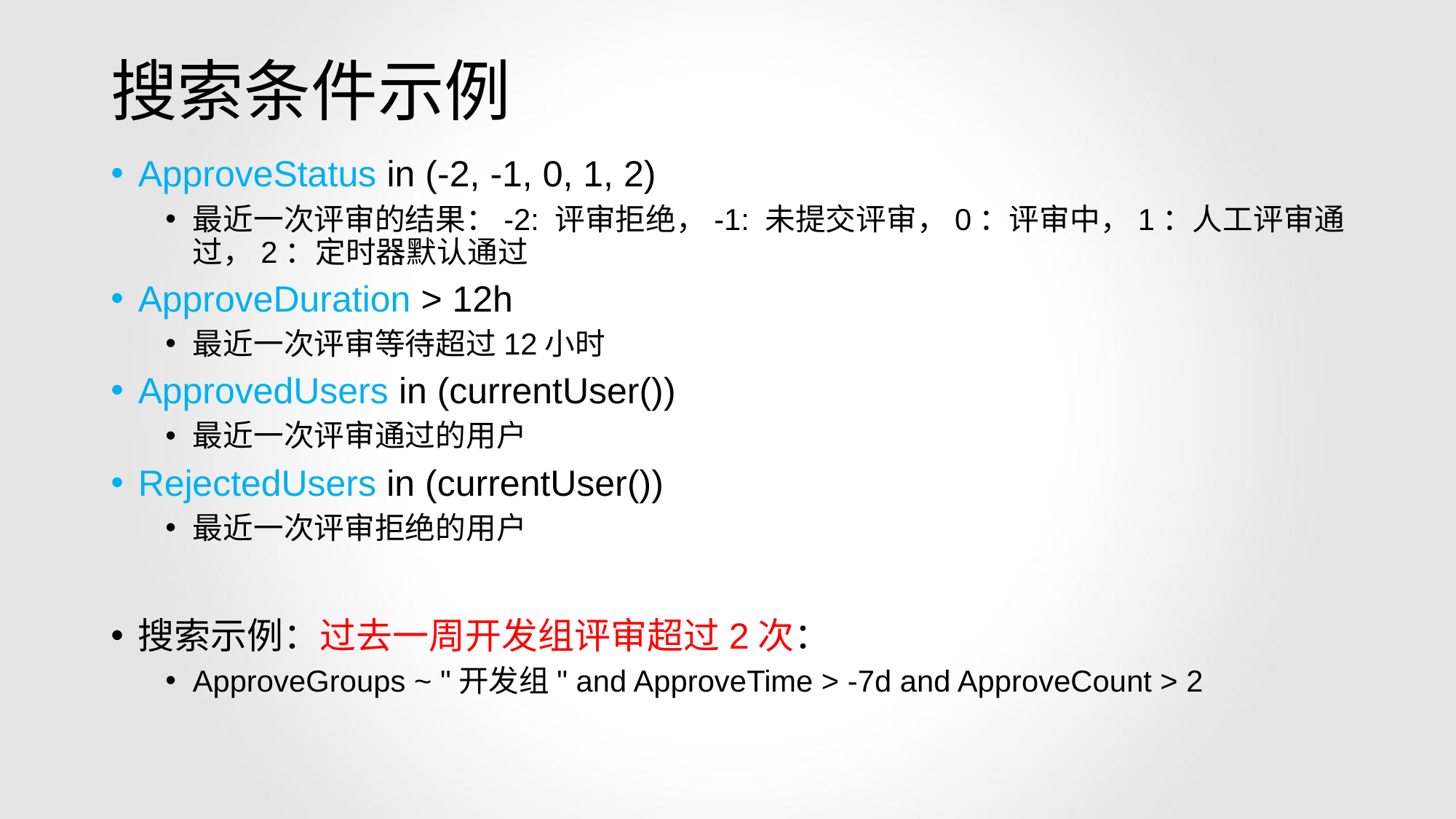

# 搜索条件示例
ApproveStatus in (-2, -1, 0, 1, 2)
最近一次评审的结果：-2: 评审拒绝，-1: 未提交评审，0：评审中，1：人工评审通过，2：定时器默认通过
ApproveDuration > 12h
最近一次评审等待超过12小时
ApprovedUsers in (currentUser())
最近一次评审通过的用户
RejectedUsers in (currentUser())
最近一次评审拒绝的用户

搜索示例：过去一周开发组评审超过2次：
ApproveGroups ~ "开发组" and ApproveTime > -7d and ApproveCount > 2